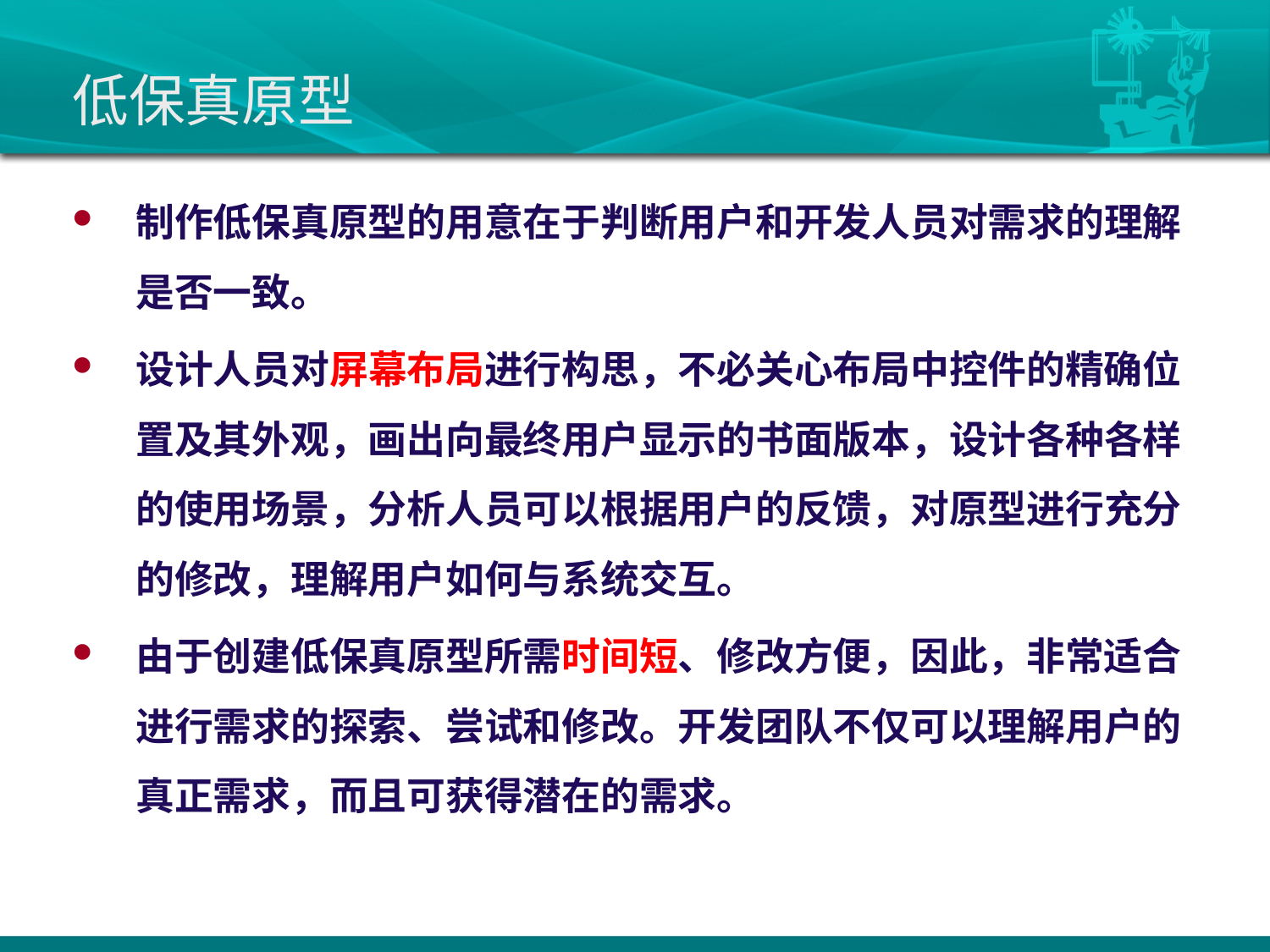

# 低保真原型
制作低保真原型的用意在于判断用户和开发人员对需求的理解是否一致。
设计人员对屏幕布局进行构思，不必关心布局中控件的精确位置及其外观，画出向最终用户显示的书面版本，设计各种各样的使用场景，分析人员可以根据用户的反馈，对原型进行充分的修改，理解用户如何与系统交互。
由于创建低保真原型所需时间短、修改方便，因此，非常适合进行需求的探索、尝试和修改。开发团队不仅可以理解用户的真正需求，而且可获得潜在的需求。